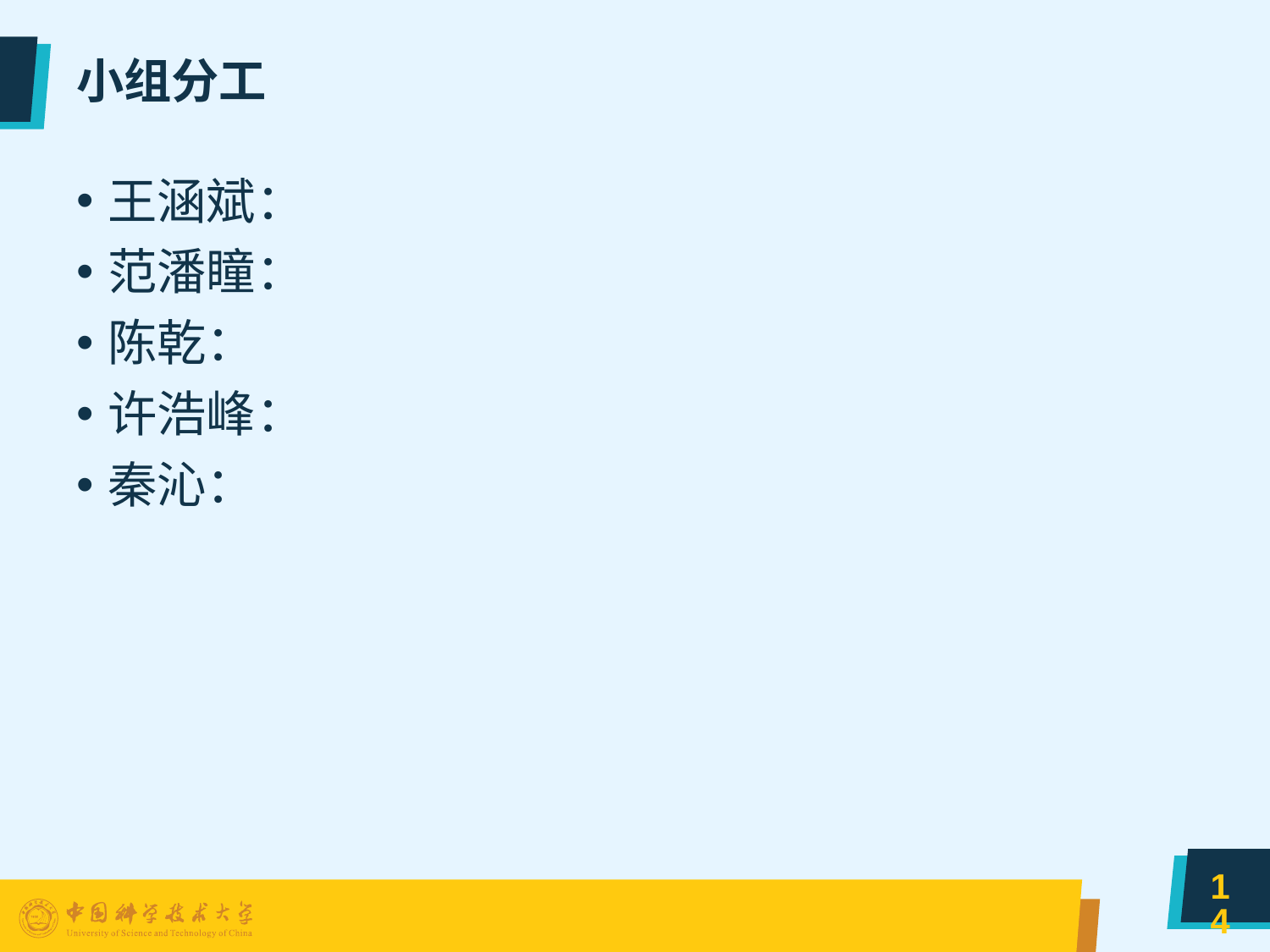

# 小组分工
王涵斌：
范潘瞳：
陈乾：
许浩峰：
秦沁：

14